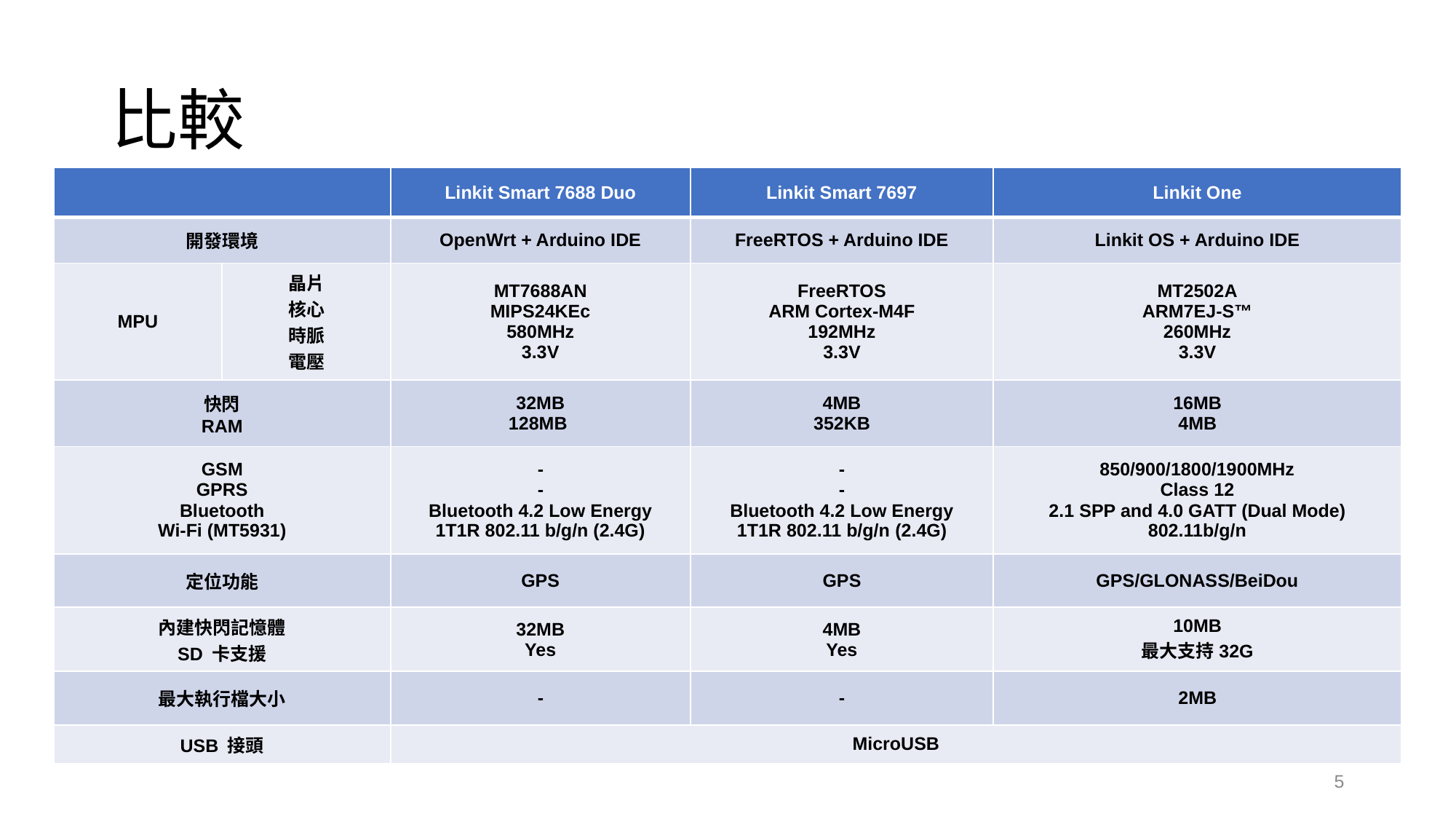

# 比較
|  |  | Linkit Smart 7688 Duo | Linkit Smart 7697 | Linkit One |
| --- | --- | --- | --- | --- |
| 開發環境 |  | OpenWrt + Arduino IDE | FreeRTOS + Arduino IDE | Linkit OS + Arduino IDE |
| MPU | 晶片 核心 時脈 電壓 | MT7688AN MIPS24KEc 580MHz 3.3V | FreeRTOS ARM Cortex-M4F 192MHz 3.3V | MT2502A ARM7EJ-S™ 260MHz 3.3V |
| 快閃 RAM |  | 32MB 128MB | 4MB 352KB | 16MB 4MB |
| GSM GPRS Bluetooth Wi-Fi (MT5931) |  | - - Bluetooth 4.2 Low Energy 1T1R 802.11 b/g/n (2.4G) | - - Bluetooth 4.2 Low Energy 1T1R 802.11 b/g/n (2.4G) | 850/900/1800/1900MHz Class 12 2.1 SPP and 4.0 GATT (Dual Mode) 802.11b/g/n |
| 定位功能 |  | GPS | GPS | GPS/GLONASS/BeiDou |
| 內建快閃記憶體 SD 卡支援 |  | 32MB Yes | 4MB Yes | 10MB 最大支持32G |
| 最大執行檔大小 |  | - | - | 2MB |
| USB 接頭 |  | MicroUSB |  |  |
5